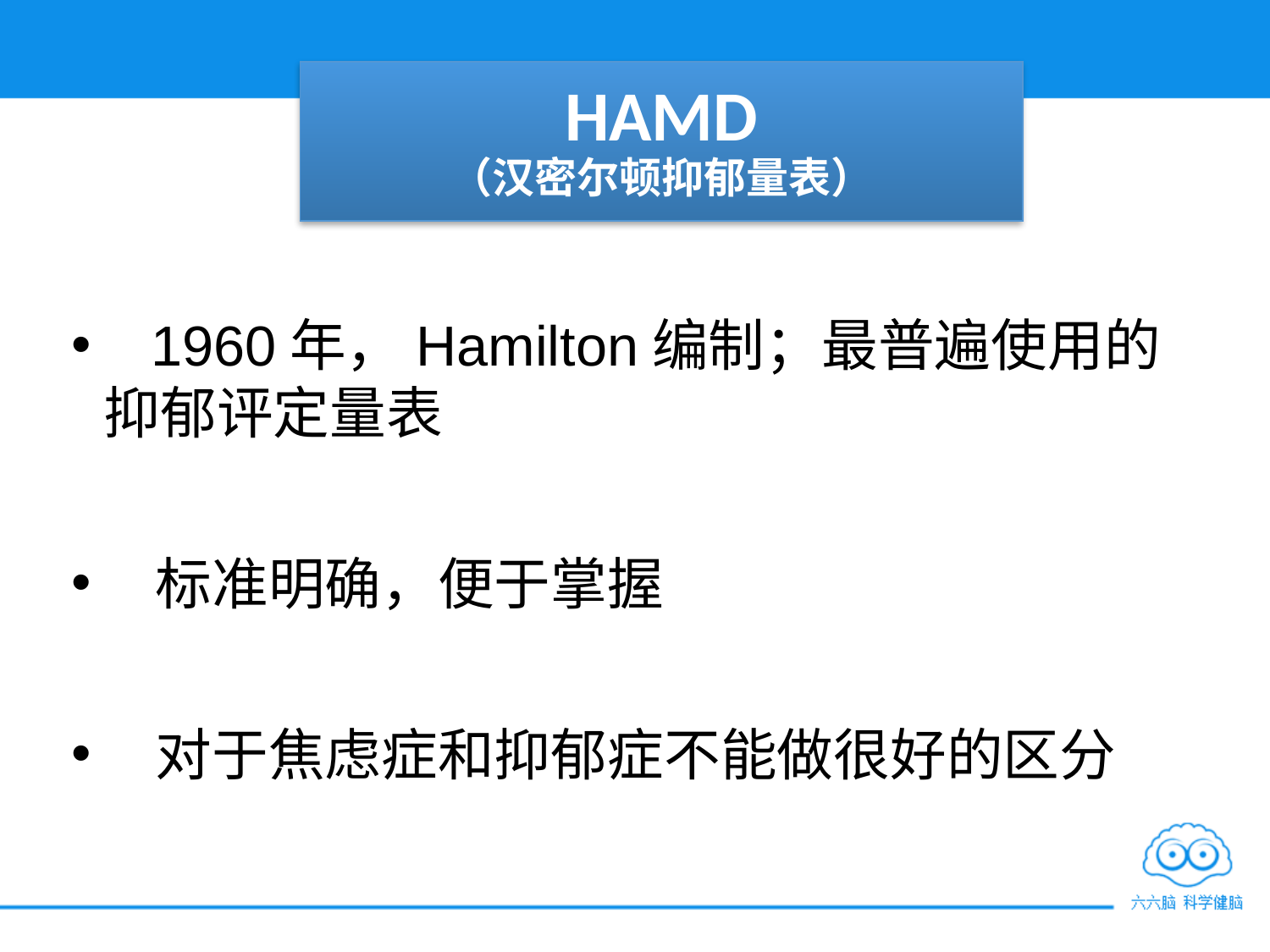

# HAMD （汉密尔顿抑郁量表）
   1960年，Hamilton编制；最普遍使用的抑郁评定量表

   标准明确，便于掌握

   对于焦虑症和抑郁症不能做很好的区分